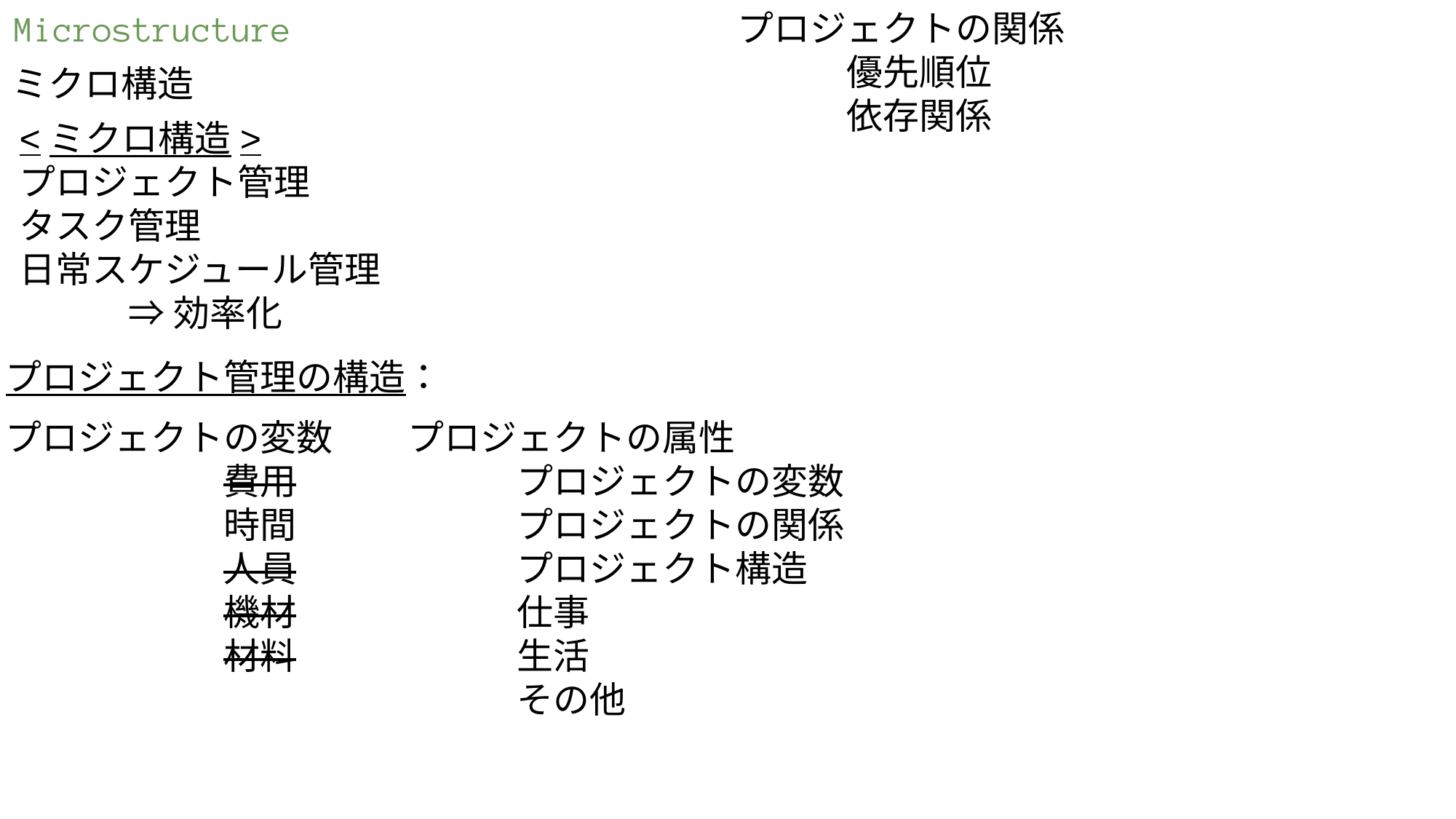

Microstructure
ミクロ構造
プロジェクトの関係
	優先順位
	依存関係

<ミクロ構造>
プロジェクト管理
タスク管理
日常スケジュール管理
	⇒効率化
プロジェクト管理の構造：
プロジェクトの変数
		費用
		時間
		人員
		機材
		材料
プロジェクトの属性
	プロジェクトの変数
	プロジェクトの関係
	プロジェクト構造
	仕事
	生活
	その他